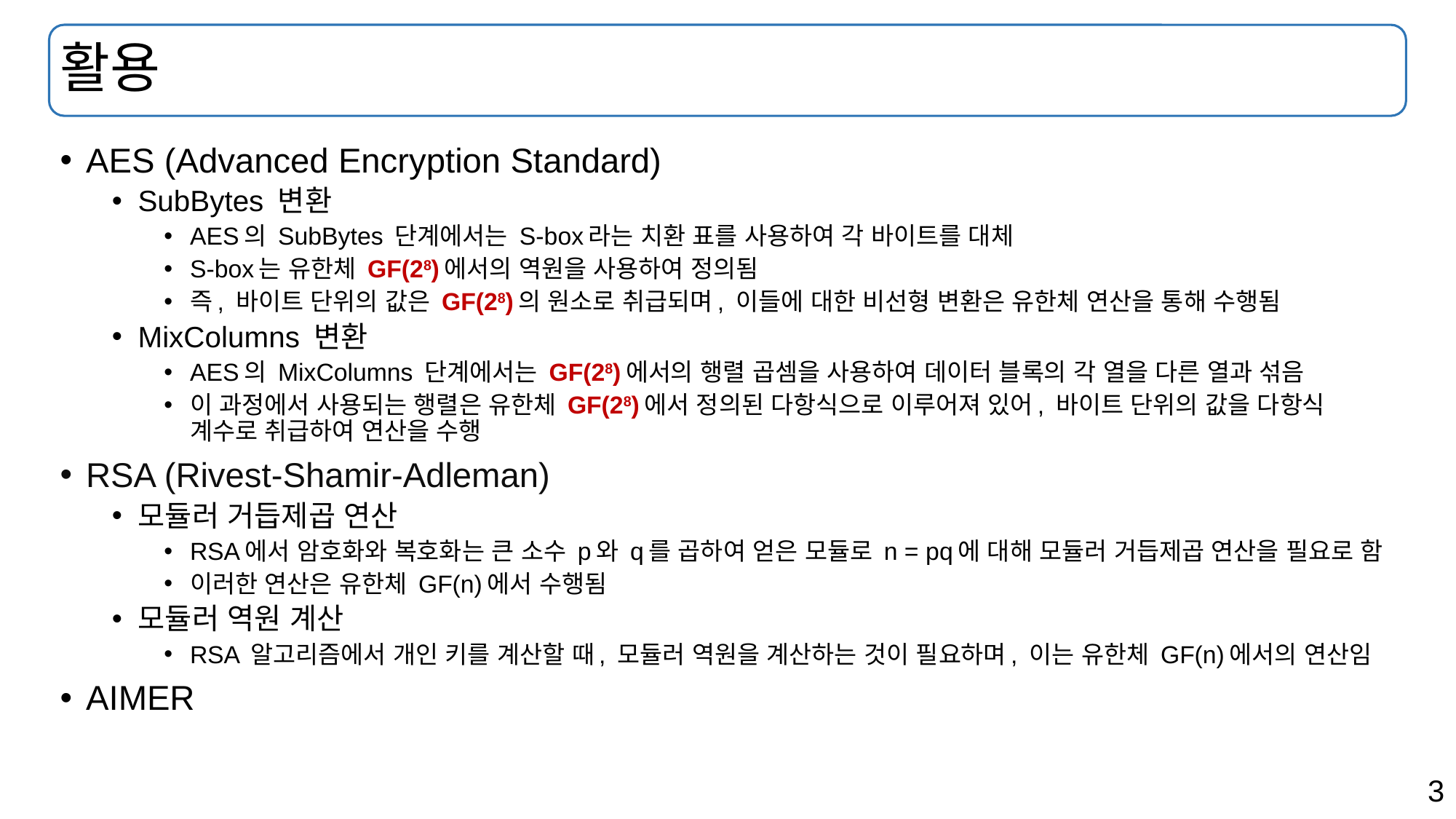

# 활용
AES (Advanced Encryption Standard)
SubBytes 변환
AES의 SubBytes 단계에서는 S-box라는 치환 표를 사용하여 각 바이트를 대체
S-box는 유한체 GF(28)에서의 역원을 사용하여 정의됨
즉, 바이트 단위의 값은 GF(28)의 원소로 취급되며, 이들에 대한 비선형 변환은 유한체 연산을 통해 수행됨
MixColumns 변환
AES의 MixColumns 단계에서는 GF(28)에서의 행렬 곱셈을 사용하여 데이터 블록의 각 열을 다른 열과 섞음
이 과정에서 사용되는 행렬은 유한체 GF(28)에서 정의된 다항식으로 이루어져 있어, 바이트 단위의 값을 다항식 계수로 취급하여 연산을 수행
RSA (Rivest-Shamir-Adleman)
모듈러 거듭제곱 연산
RSA에서 암호화와 복호화는 큰 소수 p와 q를 곱하여 얻은 모듈로 n = pq에 대해 모듈러 거듭제곱 연산을 필요로 함
이러한 연산은 유한체 GF(n)에서 수행됨
모듈러 역원 계산
RSA 알고리즘에서 개인 키를 계산할 때, 모듈러 역원을 계산하는 것이 필요하며, 이는 유한체 GF(n)에서의 연산임
AIMER